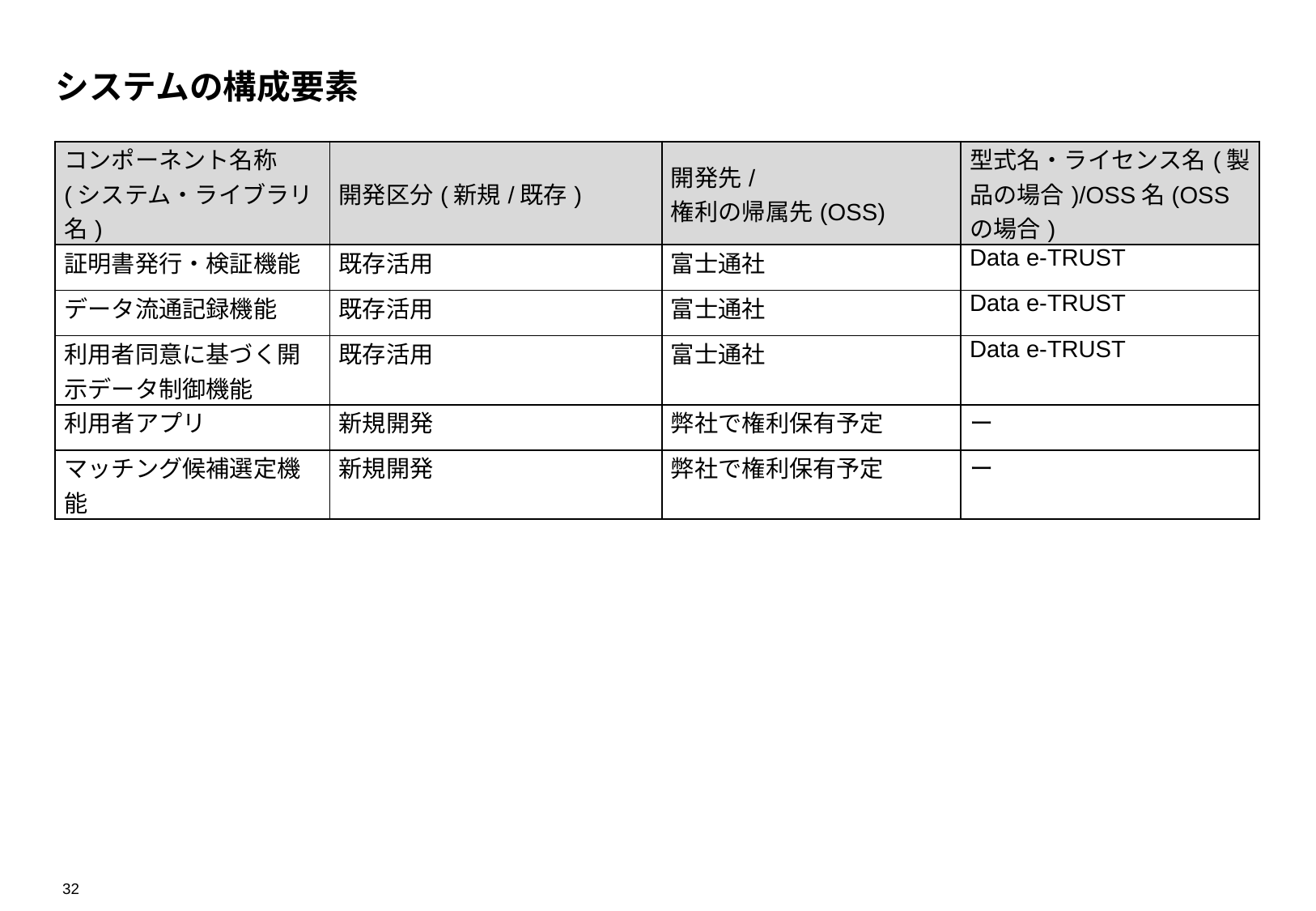

# システムの構成要素
| コンポーネント名称 (システム・ライブラリ名) | 開発区分(新規/既存) | 開発先/ 権利の帰属先(OSS) | 型式名・ライセンス名(製品の場合)/OSS名(OSSの場合) |
| --- | --- | --- | --- |
| 証明書発行・検証機能 | 既存活用 | 富士通社 | Data e-TRUST |
| データ流通記録機能 | 既存活用 | 富士通社 | Data e-TRUST |
| 利用者同意に基づく開示データ制御機能 | 既存活用 | 富士通社 | Data e-TRUST |
| 利用者アプリ | 新規開発 | 弊社で権利保有予定 | ー |
| マッチング候補選定機能 | 新規開発 | 弊社で権利保有予定 | ー |
32